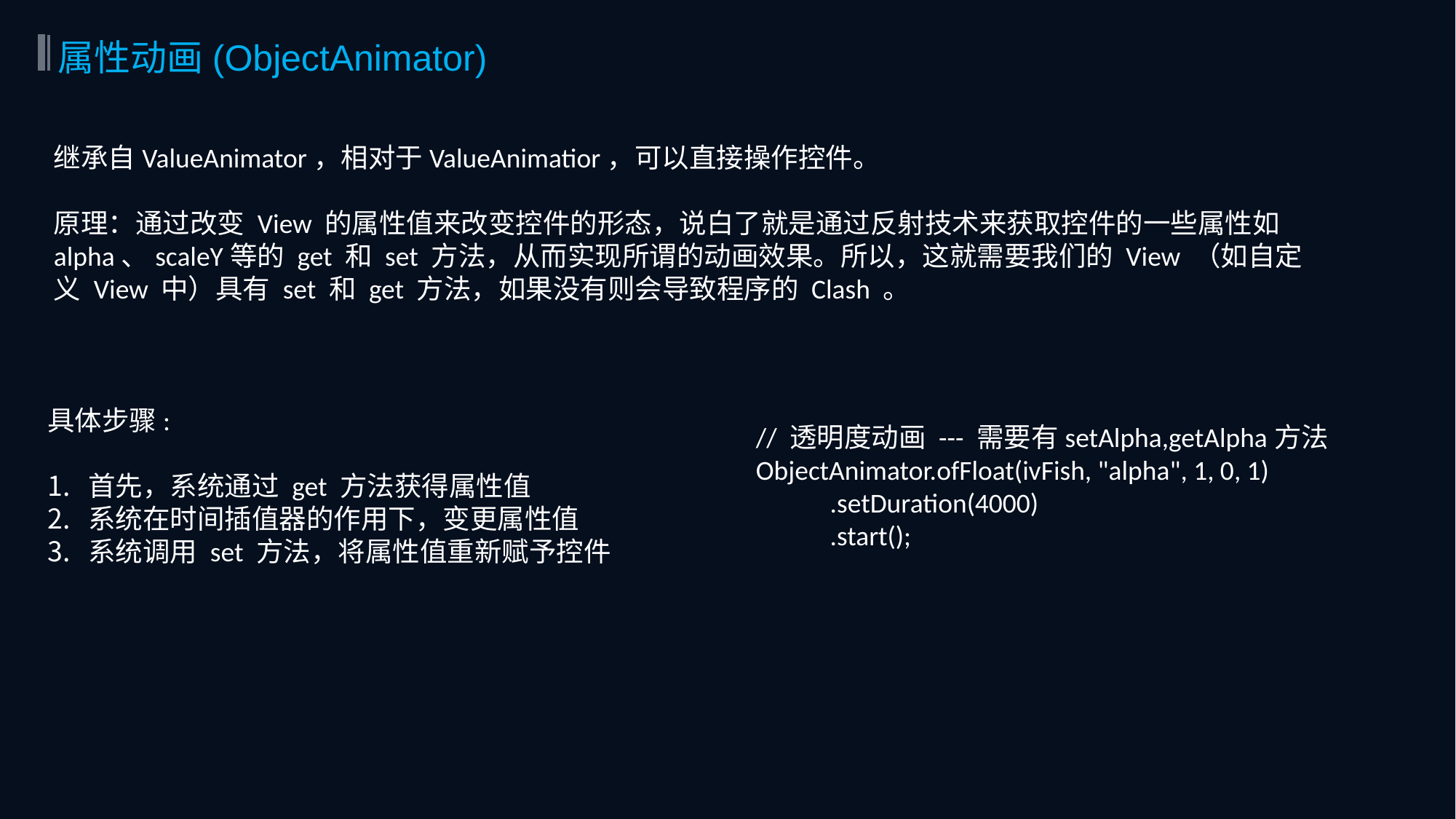

属性动画(ObjectAnimator)
继承自ValueAnimator，相对于ValueAnimatior，可以直接操作控件。

原理：通过改变 View 的属性值来改变控件的形态，说白了就是通过反射技术来获取控件的一些属性如alpha、scaleY等的 get 和 set 方法，从而实现所谓的动画效果。所以，这就需要我们的 View （如自定义 View 中）具有 set 和 get 方法，如果没有则会导致程序的 Clash 。
具体步骤:

首先，系统通过 get 方法获得属性值
系统在时间插值器的作用下，变更属性值
系统调用 set 方法，将属性值重新赋予控件
// 透明度动画 --- 需要有setAlpha,getAlpha方法
ObjectAnimator.ofFloat(ivFish, "alpha", 1, 0, 1)
            .setDuration(4000)
            .start();